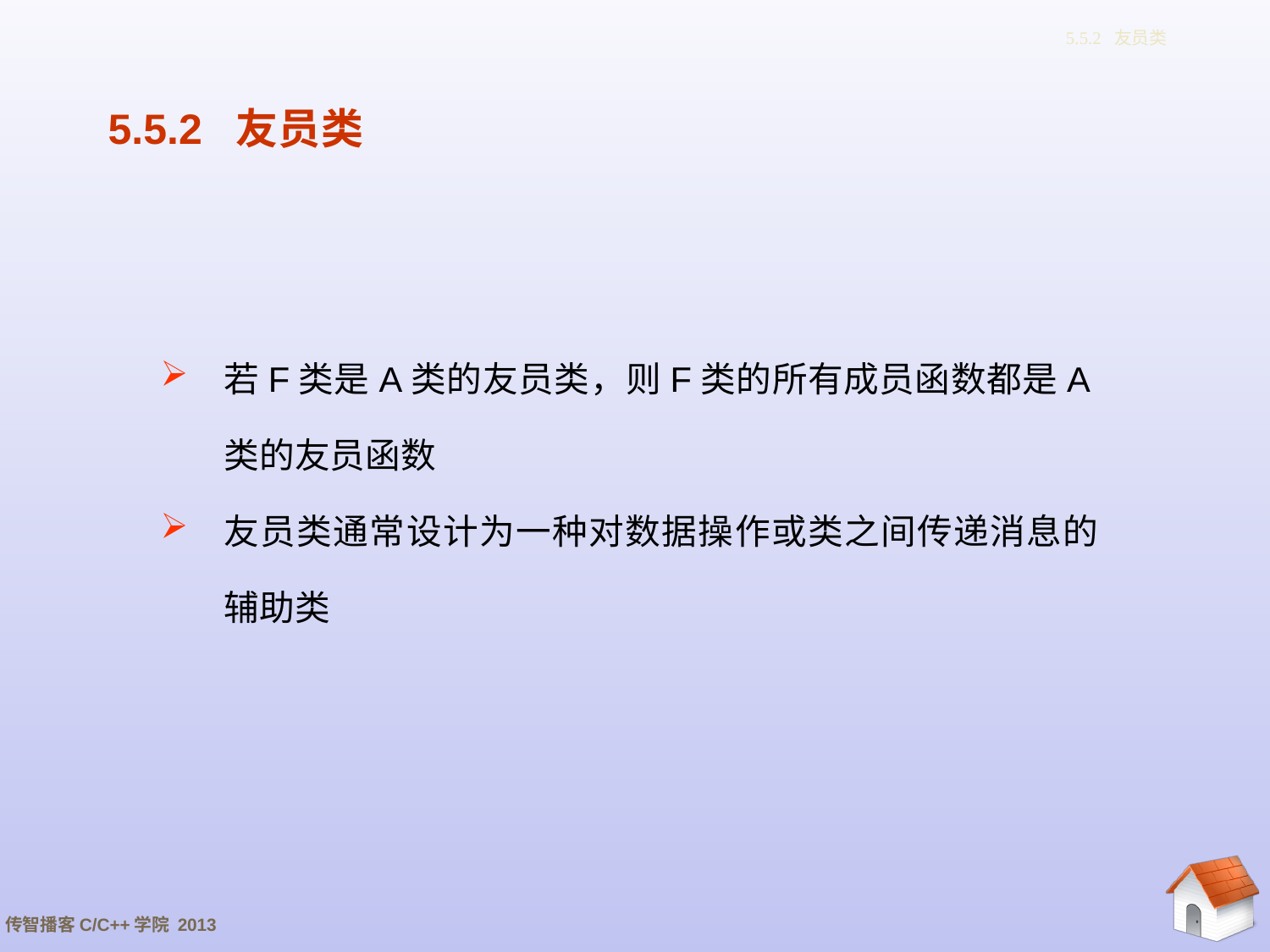

# 5.5.2  友员类
5.5.2  友员类
若F类是A类的友员类，则F类的所有成员函数都是A类的友员函数
友员类通常设计为一种对数据操作或类之间传递消息的辅助类